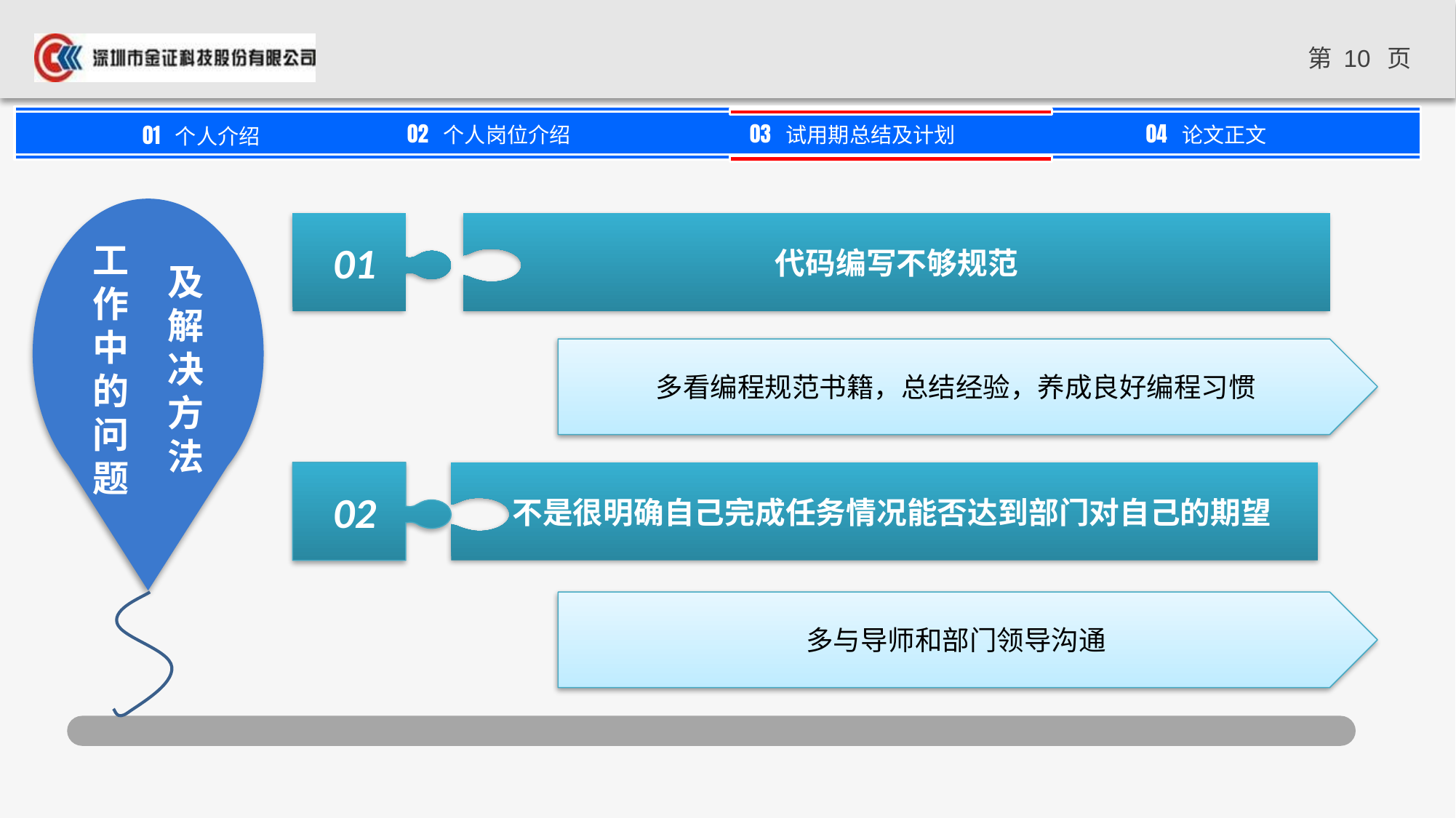

01
代码编写不够规范
工作中的问题
及解决方法
多看编程规范书籍，总结经验，养成良好编程习惯
02
 不是很明确自己完成任务情况能否达到部门对自己的期望

多与导师和部门领导沟通